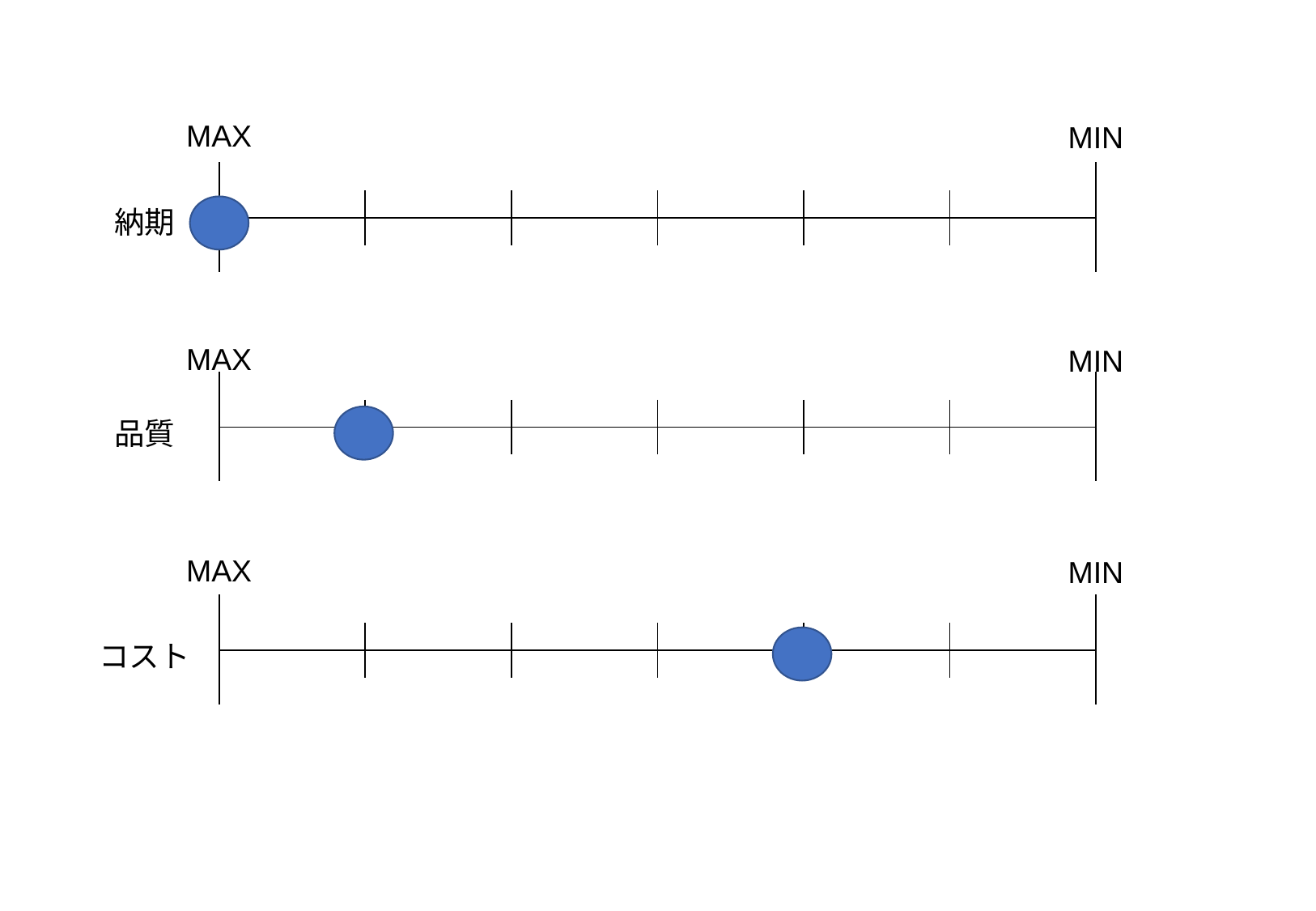

MAX
MIN
|  |  |  |  |  |  |
| --- | --- | --- | --- | --- | --- |
|  |  |  |  |  |  |
|  |  |  |  |  |  |
|  |  |  |  |  |  |

納期
MAX
MIN
|  |  |  |  |  |  |
| --- | --- | --- | --- | --- | --- |
|  |  |  |  |  |  |
|  |  |  |  |  |  |
|  |  |  |  |  |  |

品質
MAX
MIN
|  |  |  |  |  |  |
| --- | --- | --- | --- | --- | --- |
|  |  |  |  |  |  |
|  |  |  |  |  |  |
|  |  |  |  |  |  |

コスト